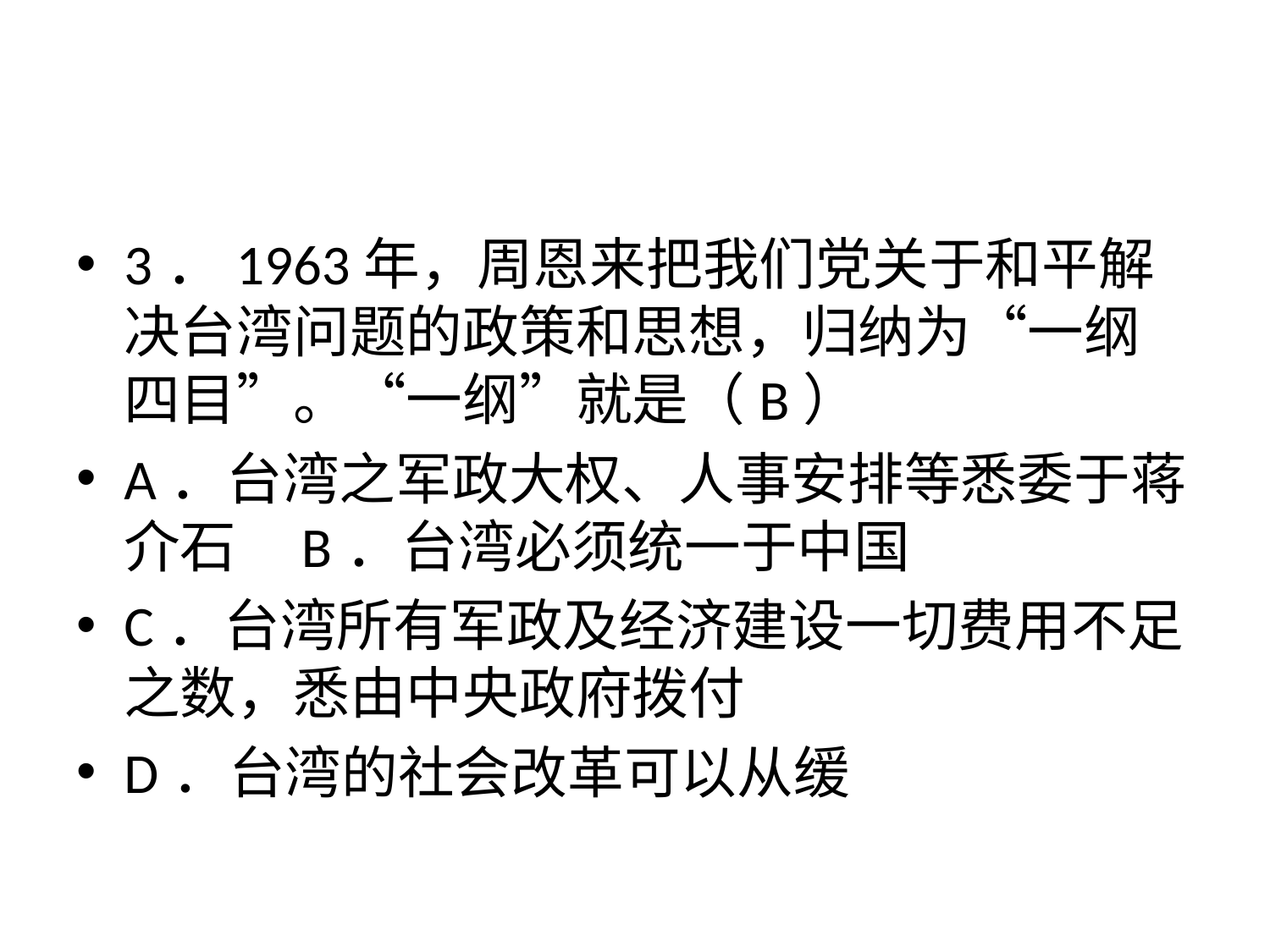

#
3．1963年，周恩来把我们党关于和平解决台湾问题的政策和思想，归纳为“一纲四目”。“一纲”就是（B）
A．台湾之军政大权、人事安排等悉委于蒋介石    B．台湾必须统一于中国
C．台湾所有军政及经济建设一切费用不足之数，悉由中央政府拨付
D．台湾的社会改革可以从缓